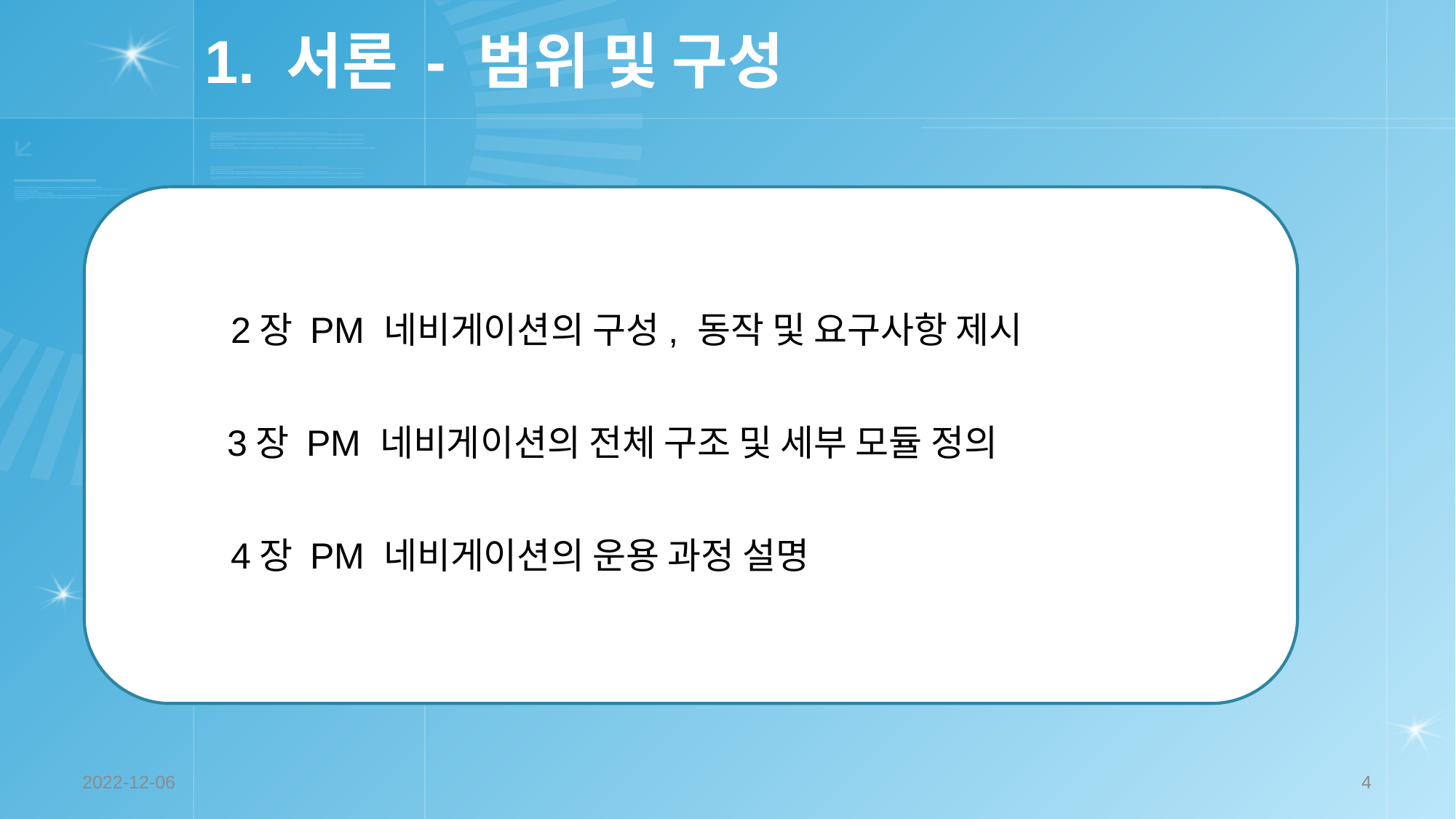

# 1. 서론 - 범위 및 구성

2장 PM 네비게이션의 구성, 동작 및 요구사항 제시
3장 PM 네비게이션의 전체 구조 및 세부 모듈 정의
4장 PM 네비게이션의 운용 과정 설명
2022-12-06
4